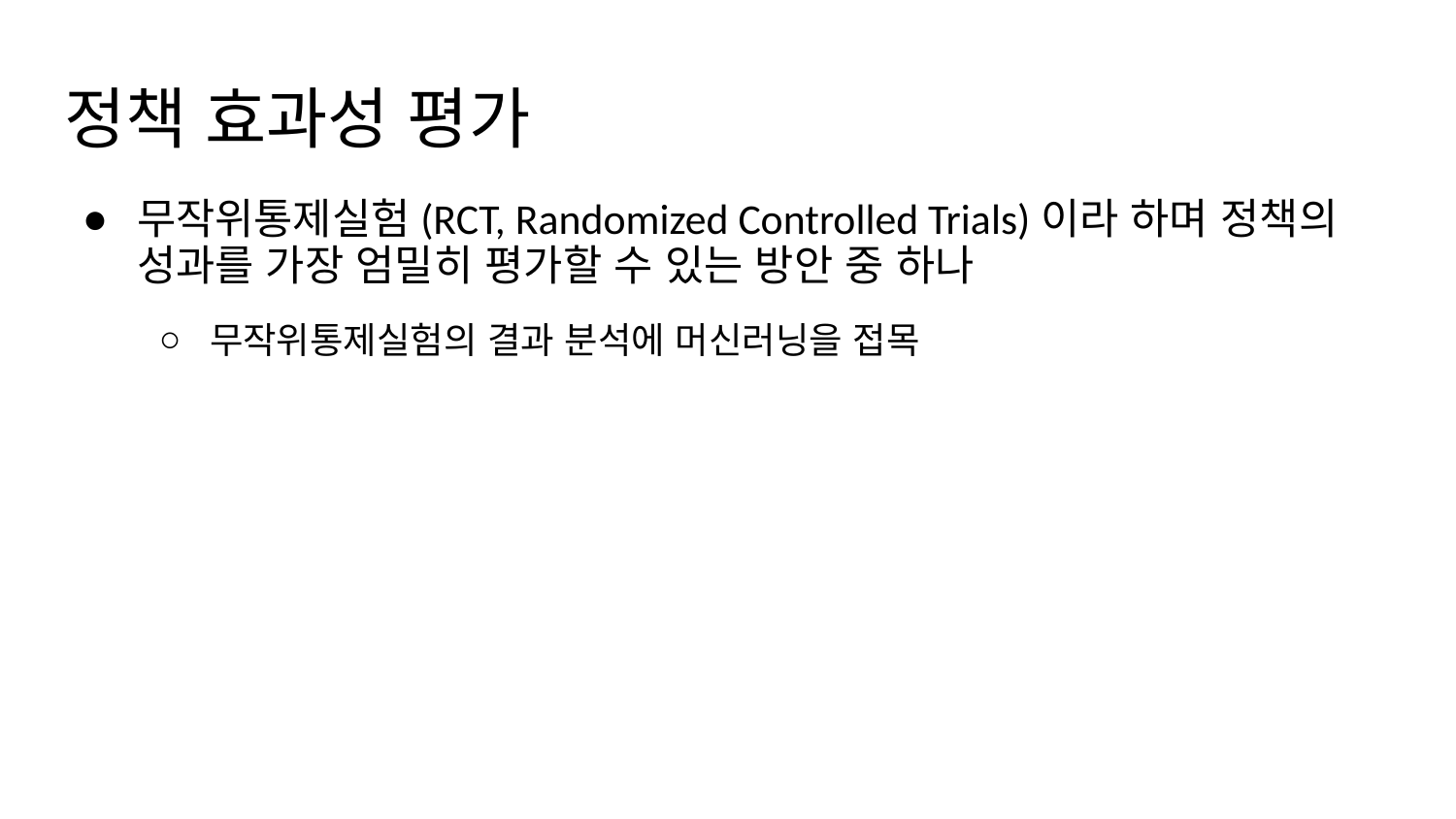

# 정책 효과성 평가
무작위통제실험(RCT, Randomized Controlled Trials)이라 하며 정책의 성과를 가장 엄밀히 평가할 수 있는 방안 중 하나
무작위통제실험의 결과 분석에 머신러닝을 접목